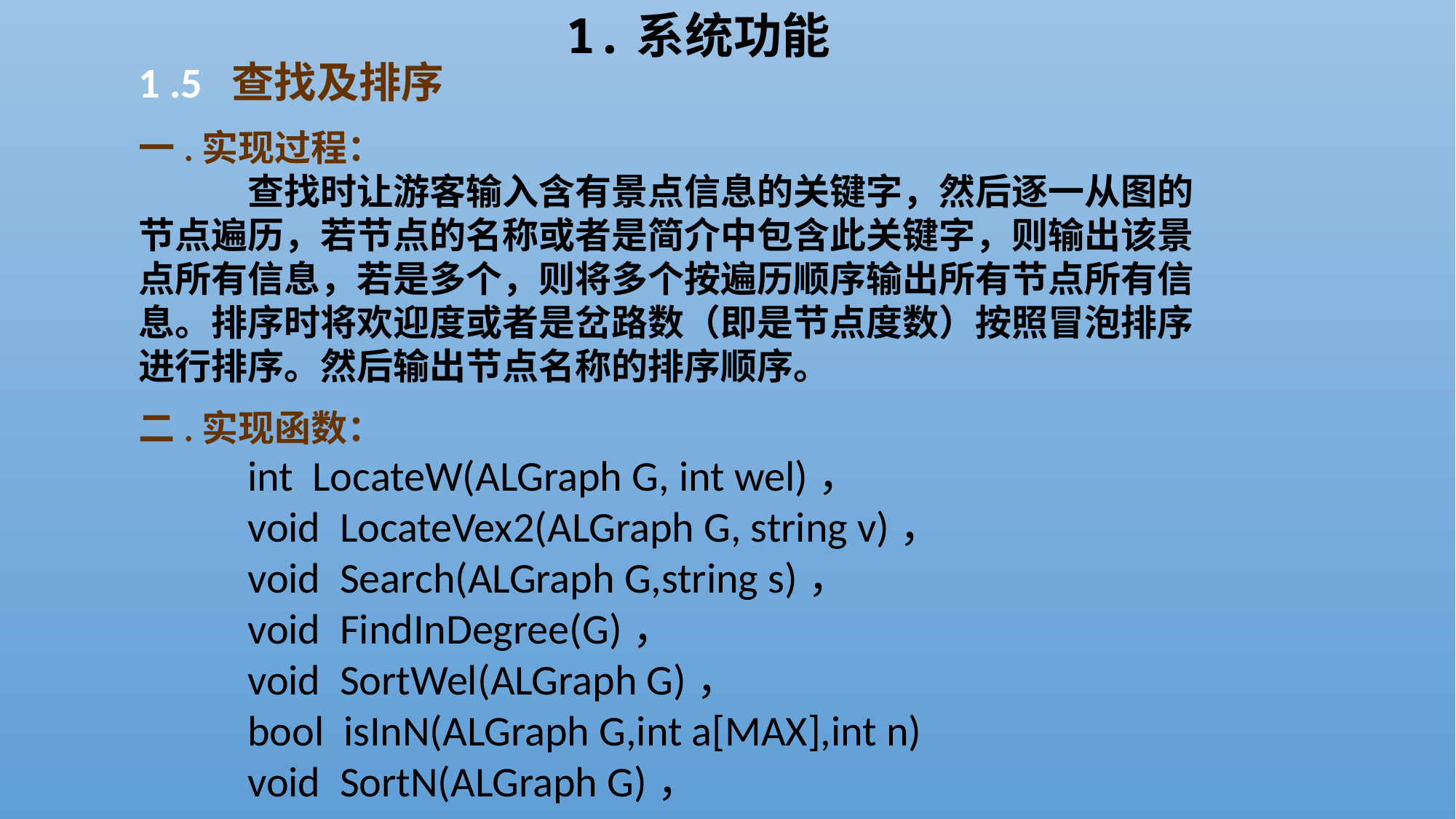

1.系统功能
1 .5  查找及排序
一.实现过程：
	查找时让游客输入含有景点信息的关键字，然后逐一从图的节点遍历，若节点的名称或者是简介中包含此关键字，则输出该景点所有信息，若是多个，则将多个按遍历顺序输出所有节点所有信息。排序时将欢迎度或者是岔路数（即是节点度数）按照冒泡排序进行排序。然后输出节点名称的排序顺序。
二.实现函数：
	int  LocateW(ALGraph G, int wel)，
	void  LocateVex2(ALGraph G, string v)，
	void  Search(ALGraph G,string s)，
	void  FindInDegree(G)，
	void  SortWel(ALGraph G)，
	bool  isInN(ALGraph G,int a[MAX],int n)
	void  SortN(ALGraph G)，